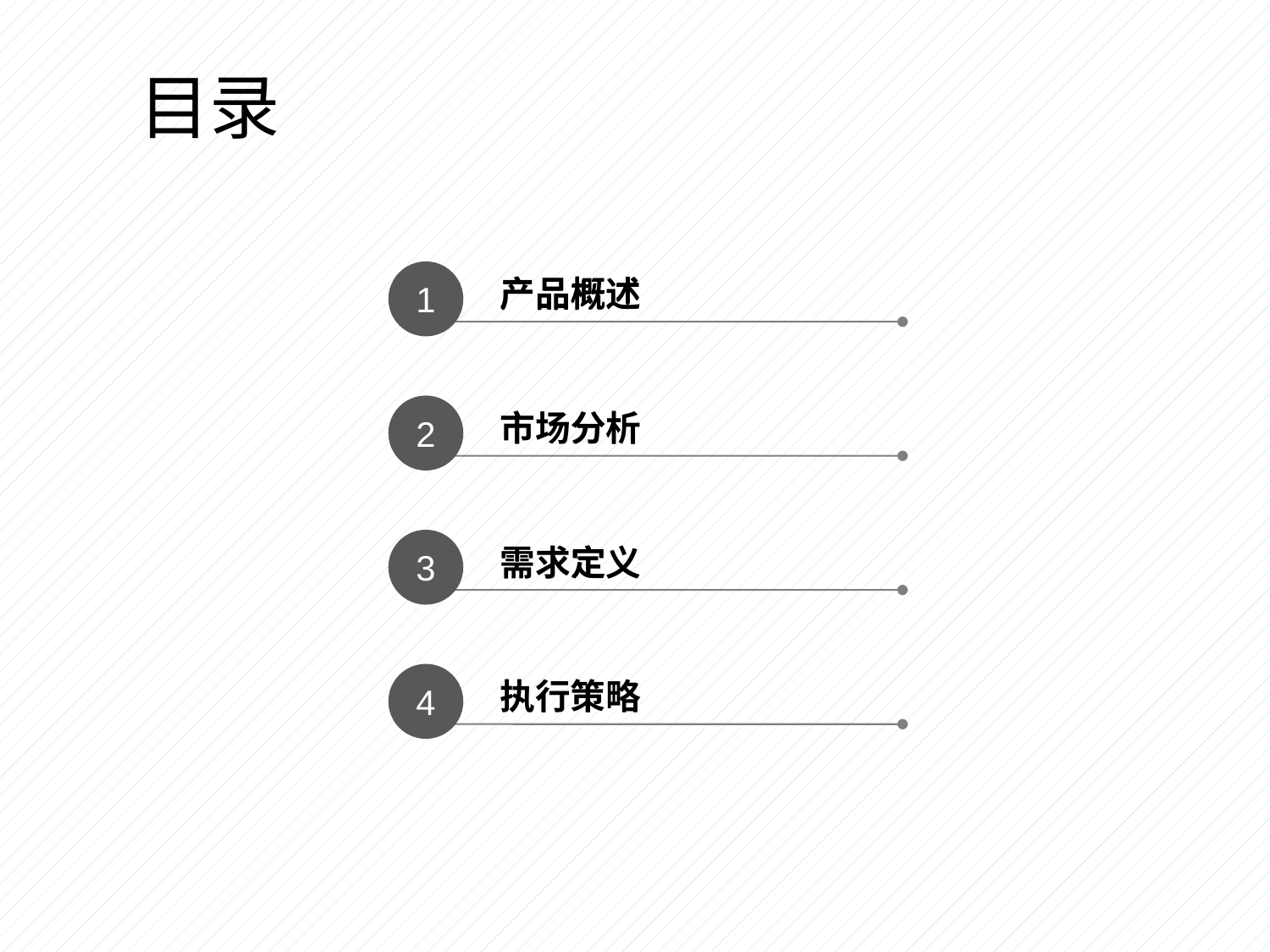

目录
1
产品概述
产品概述

2
市场分析
市场分析

3
需求定义
需求定义

4
执行策略

16